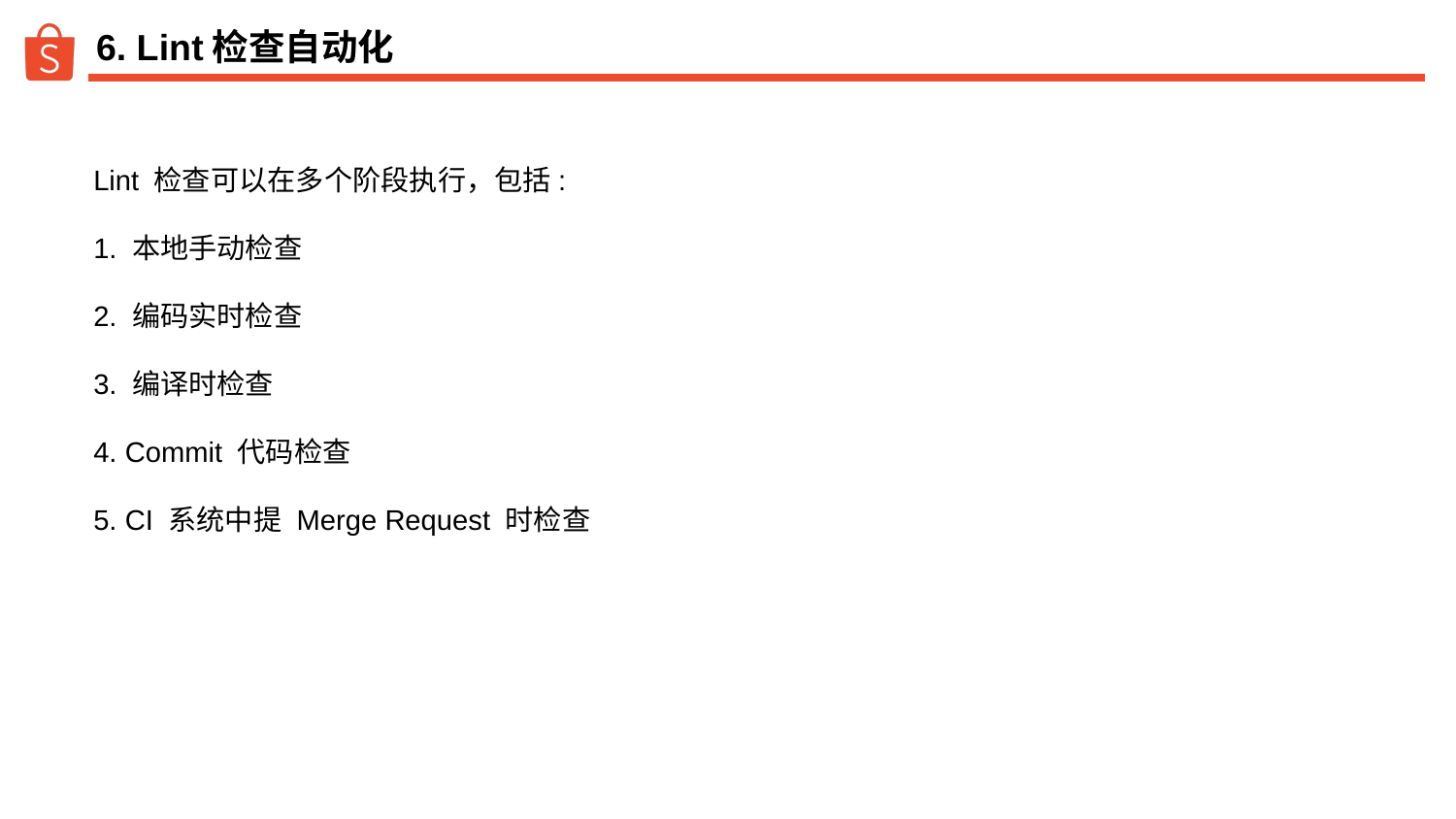

# 6. Lint检查自动化
Lint 检查可以在多个阶段执行，包括:

1. 本地手动检查

2. 编码实时检查

3. 编译时检查

4. Commit 代码检查

5. CI 系统中提 Merge Request 时检查